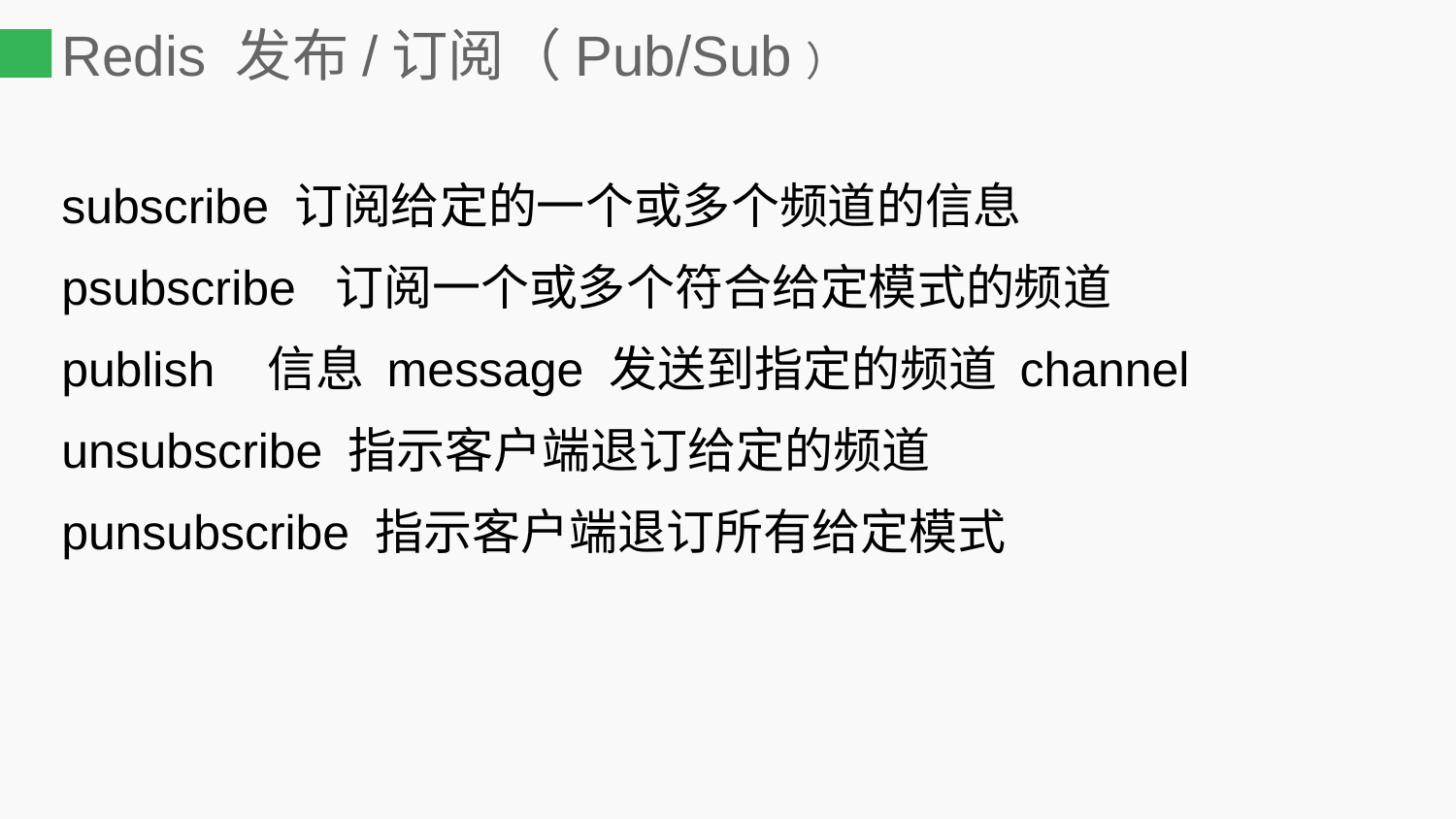

# Redis 发布/订阅（Pub/Sub）
subscribe 订阅给定的一个或多个频道的信息
psubscribe  订阅一个或多个符合给定模式的频道
publish   信息 message 发送到指定的频道 channel
unsubscribe 指示客户端退订给定的频道
punsubscribe 指示客户端退订所有给定模式